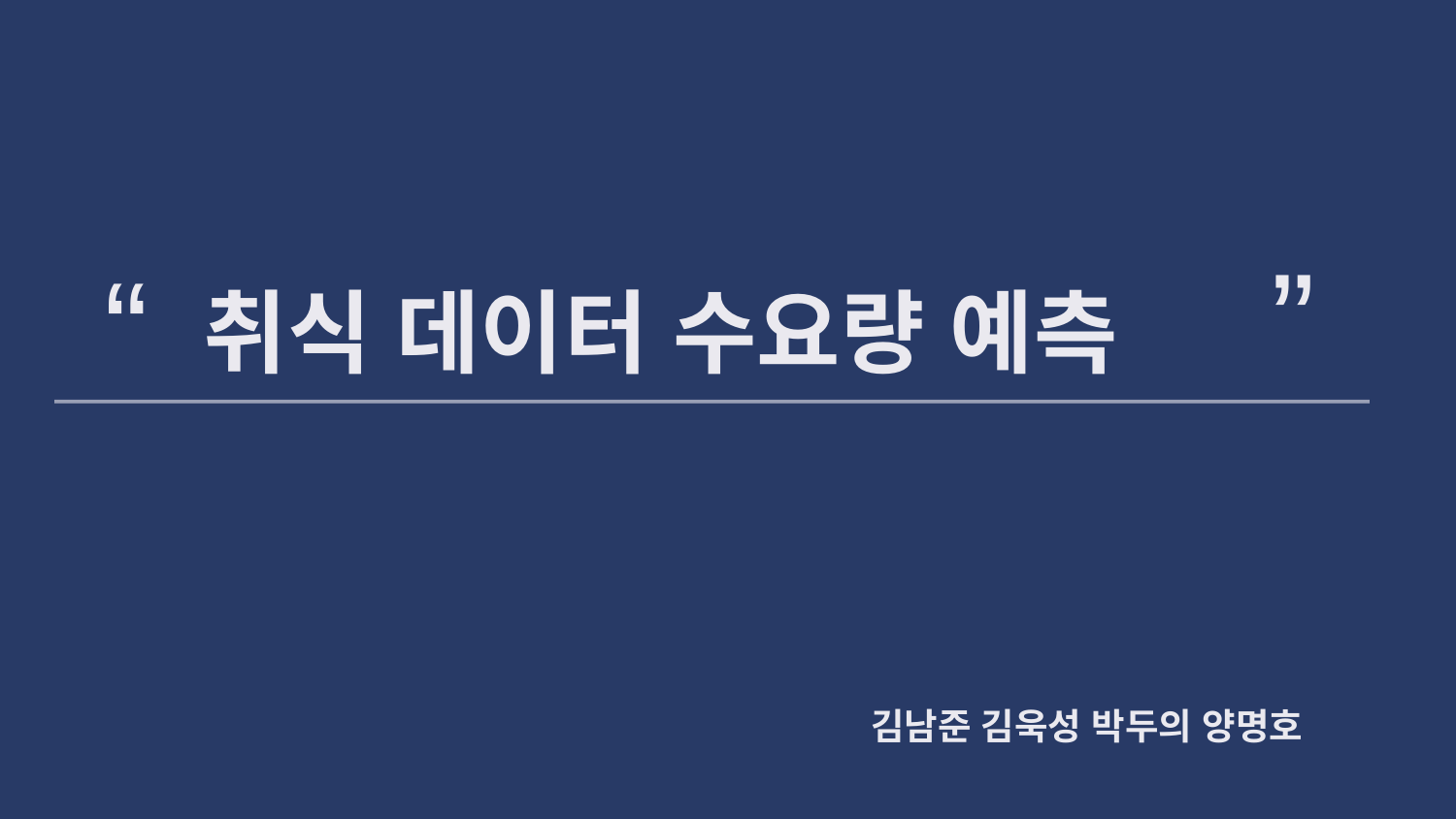

”
“
취식 데이터 수요량 예측
김남준 김욱성 박두의 양명호